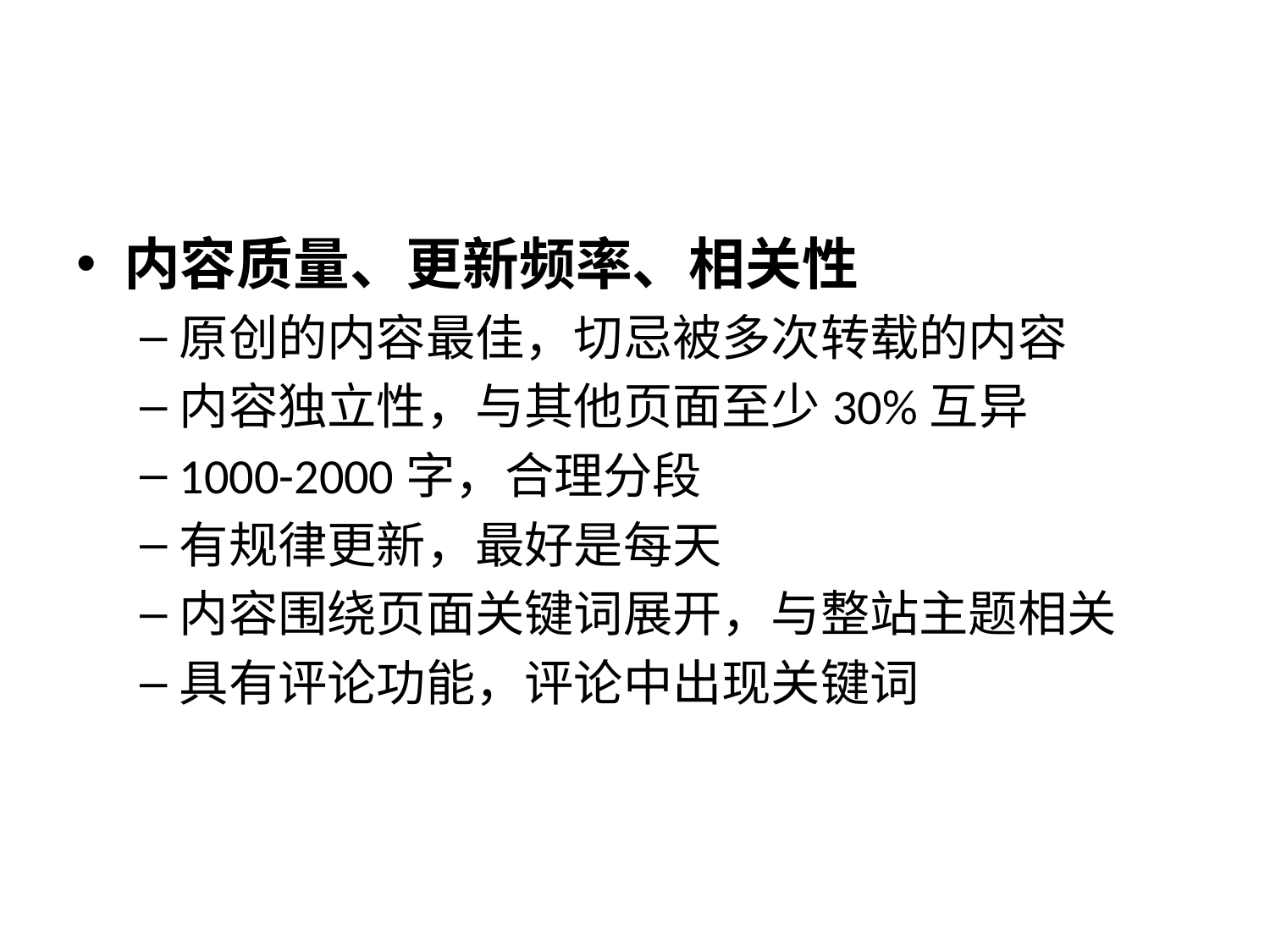

#
内容质量、更新频率、相关性
原创的内容最佳，切忌被多次转载的内容
内容独立性，与其他页面至少30%互异
1000-2000字，合理分段
有规律更新，最好是每天
内容围绕页面关键词展开，与整站主题相关
具有评论功能，评论中出现关键词